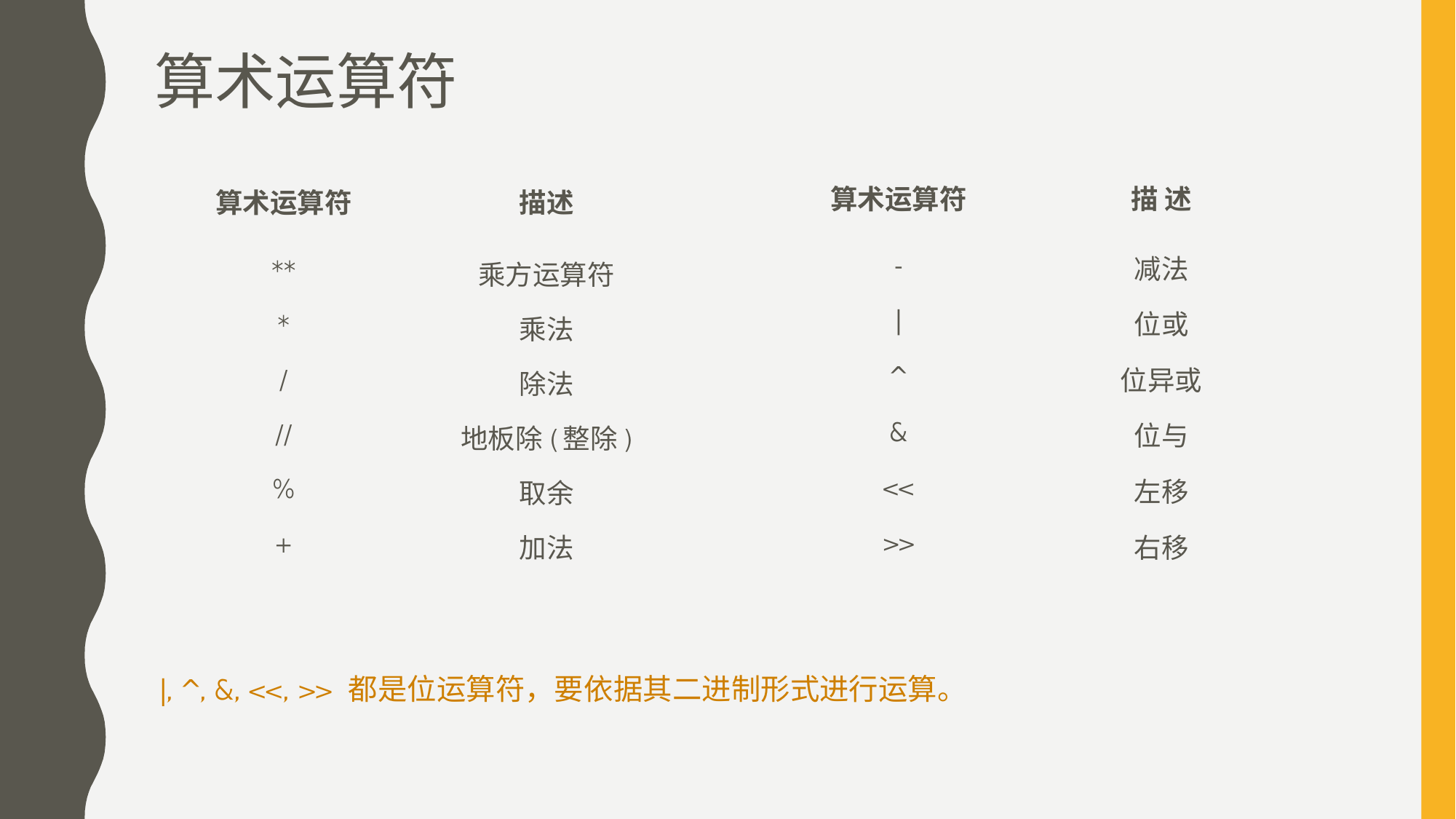

# 算术运算符

|, ^, &, <<, >> 都是位运算符，要依据其二进制形式进行运算。
| 算术运算符 | 描述 |
| --- | --- |
| \*\* | 乘方运算符 |
| \* | 乘法 |
| / | 除法 |
| // | 地板除(整除) |
| % | 取余 |
| + | 加法 |
| 算术运算符 | 描 述 |
| --- | --- |
| - | 减法 |
| | | 位或 |
| ^ | 位异或 |
| & | 位与 |
| << | 左移 |
| >> | 右移 |